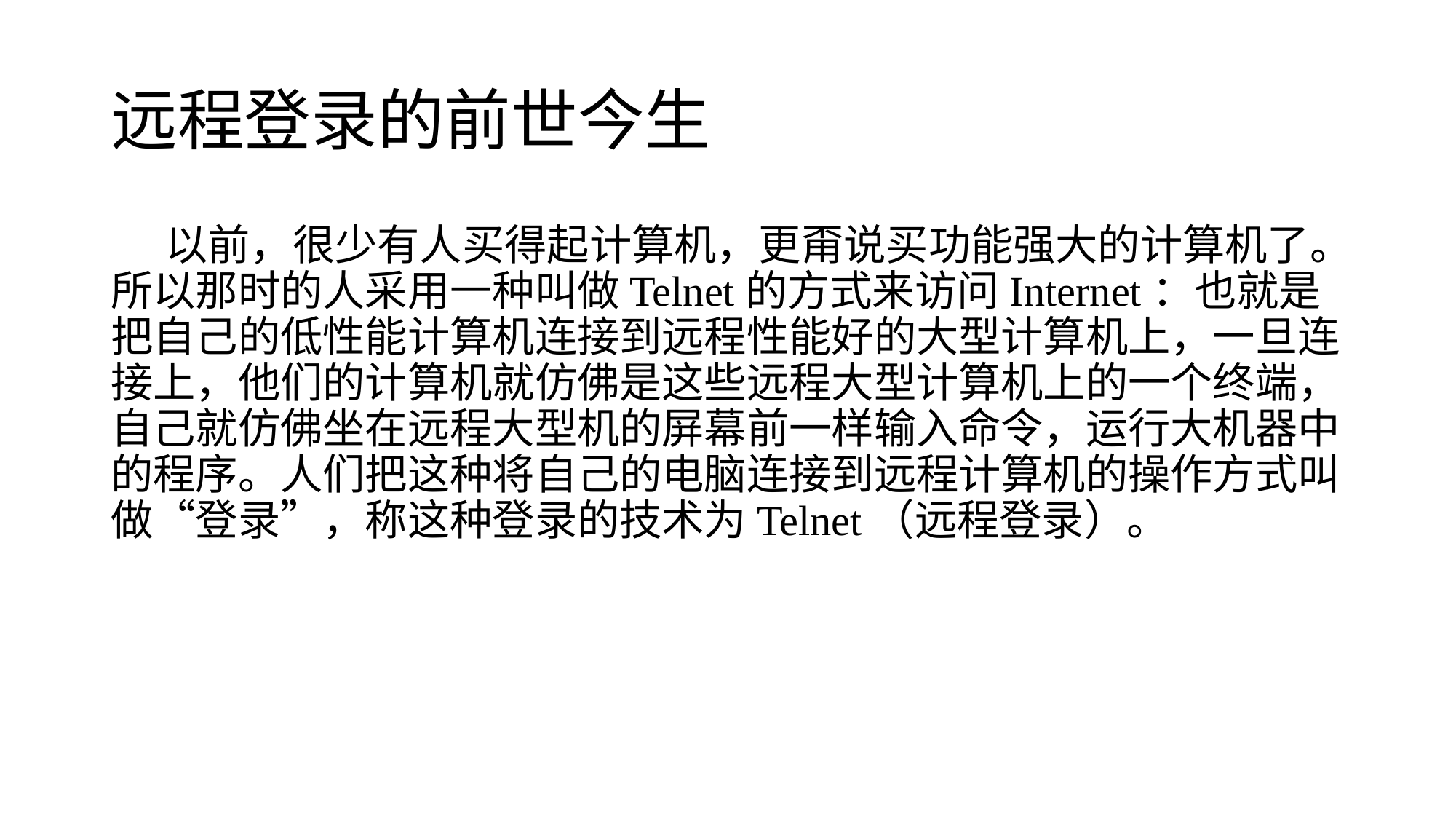

# 远程登录的前世今生
以前，很少有人买得起计算机，更甭说买功能强大的计算机了。所以那时的人采用一种叫做Telnet的方式来访问Internet：也就是把自己的低性能计算机连接到远程性能好的大型计算机上，一旦连接上，他们的计算机就仿佛是这些远程大型计算机上的一个终端，自己就仿佛坐在远程大型机的屏幕前一样输入命令，运行大机器中的程序。人们把这种将自己的电脑连接到远程计算机的操作方式叫做“登录”，称这种登录的技术为Telnet（远程登录）。